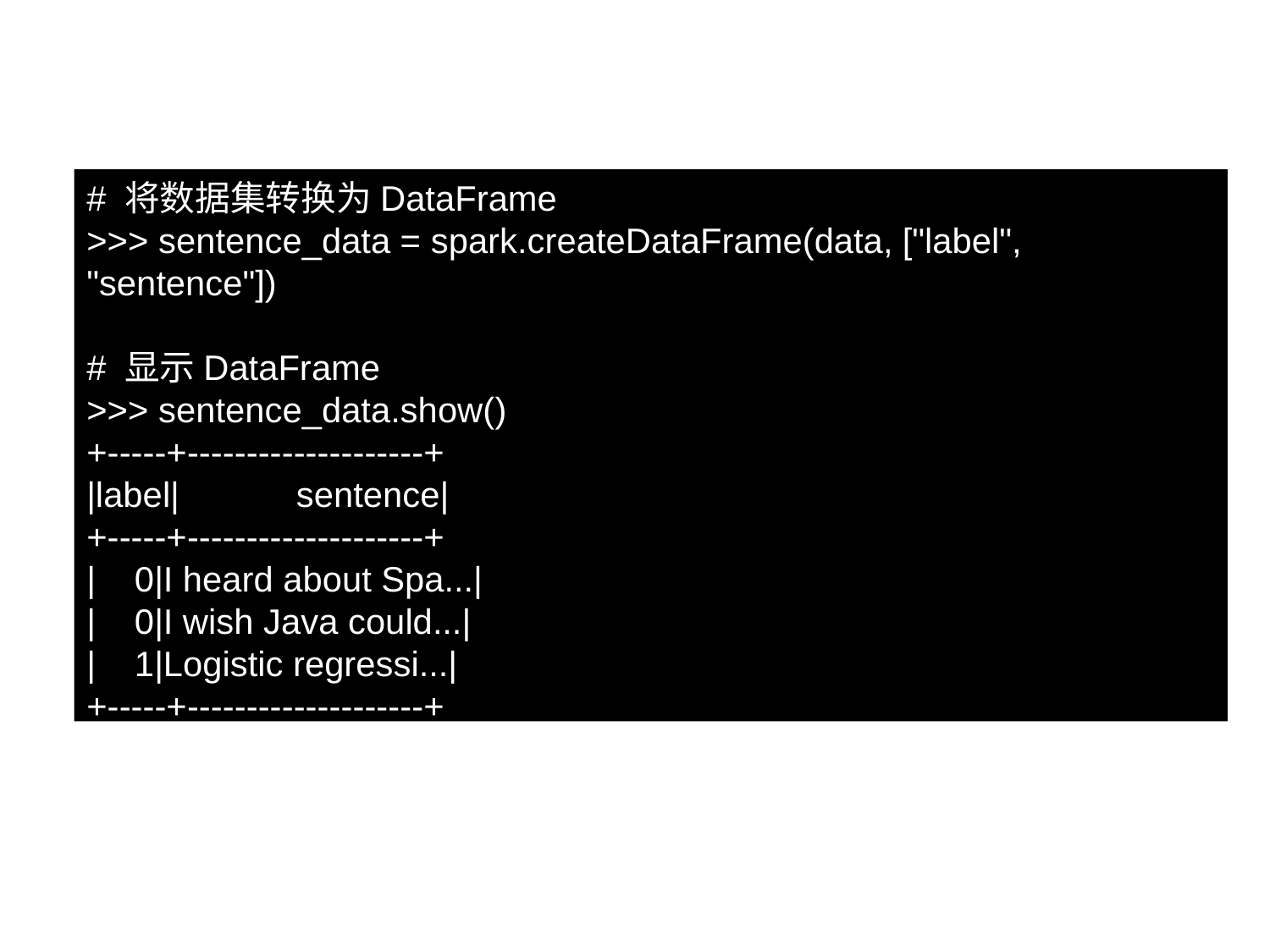

9.6.1 特征提取
# 将数据集转换为DataFrame
>>> sentence_data = spark.createDataFrame(data, ["label", "sentence"])

# 显示DataFrame
>>> sentence_data.show()
+-----+--------------------+
|label|            sentence|
+-----+--------------------+
|    0|I heard about Spa...|
|    0|I wish Java could...|
|    1|Logistic regressi...|
+-----+--------------------+